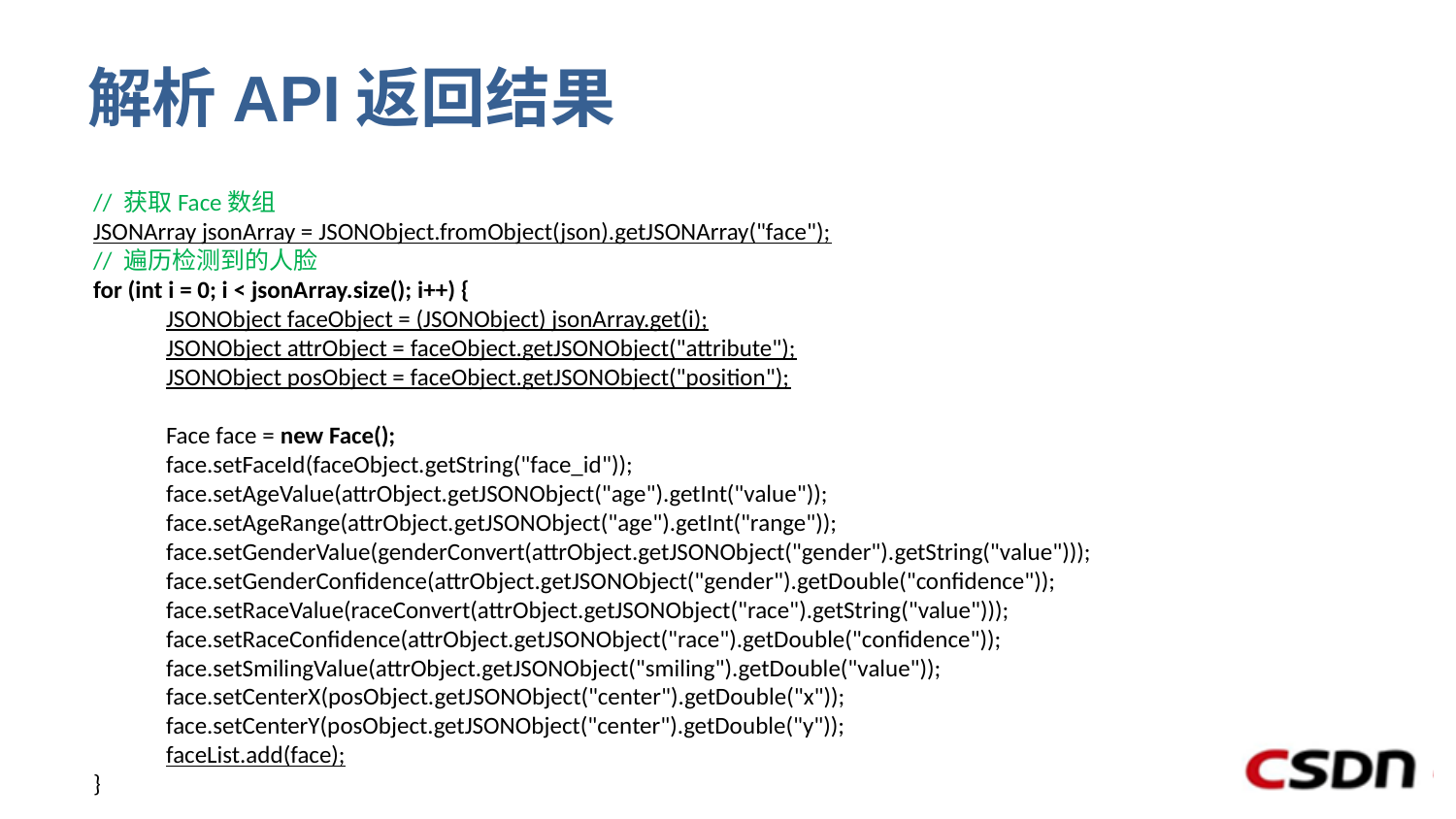

# 解析API返回结果
// 获取Face数组
JSONArray jsonArray = JSONObject.fromObject(json).getJSONArray("face");
// 遍历检测到的人脸
for (int i = 0; i < jsonArray.size(); i++) {
JSONObject faceObject = (JSONObject) jsonArray.get(i);
JSONObject attrObject = faceObject.getJSONObject("attribute");
JSONObject posObject = faceObject.getJSONObject("position");

Face face = new Face();
face.setFaceId(faceObject.getString("face_id"));
face.setAgeValue(attrObject.getJSONObject("age").getInt("value"));
face.setAgeRange(attrObject.getJSONObject("age").getInt("range"));
face.setGenderValue(genderConvert(attrObject.getJSONObject("gender").getString("value")));
face.setGenderConfidence(attrObject.getJSONObject("gender").getDouble("confidence"));
face.setRaceValue(raceConvert(attrObject.getJSONObject("race").getString("value")));
face.setRaceConfidence(attrObject.getJSONObject("race").getDouble("confidence"));
face.setSmilingValue(attrObject.getJSONObject("smiling").getDouble("value"));
face.setCenterX(posObject.getJSONObject("center").getDouble("x"));
face.setCenterY(posObject.getJSONObject("center").getDouble("y"));
faceList.add(face);
}